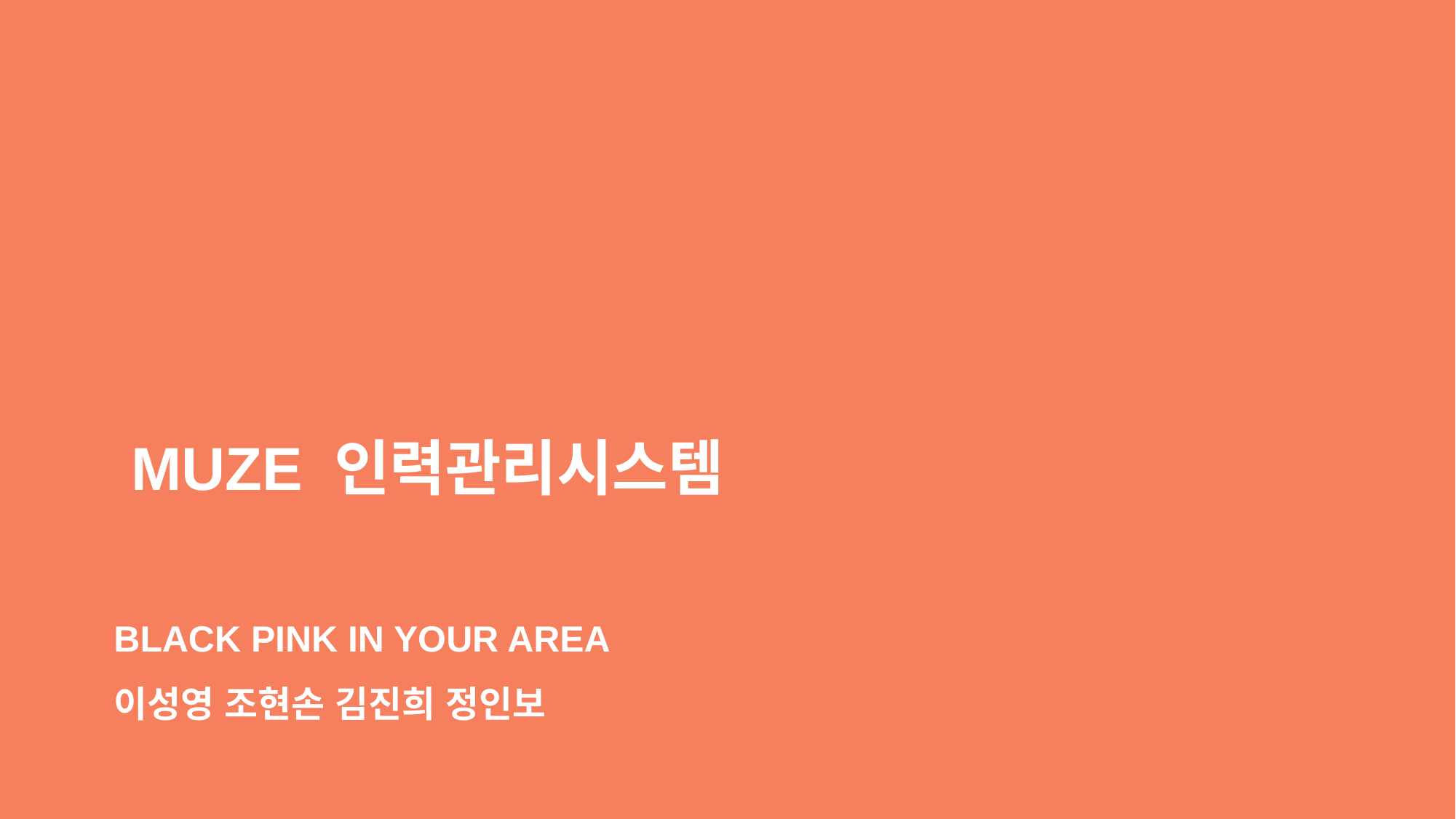

MUZE 인력관리시스템
BLACK PINK IN YOUR AREA
이성영 조현손 김진희 정인보